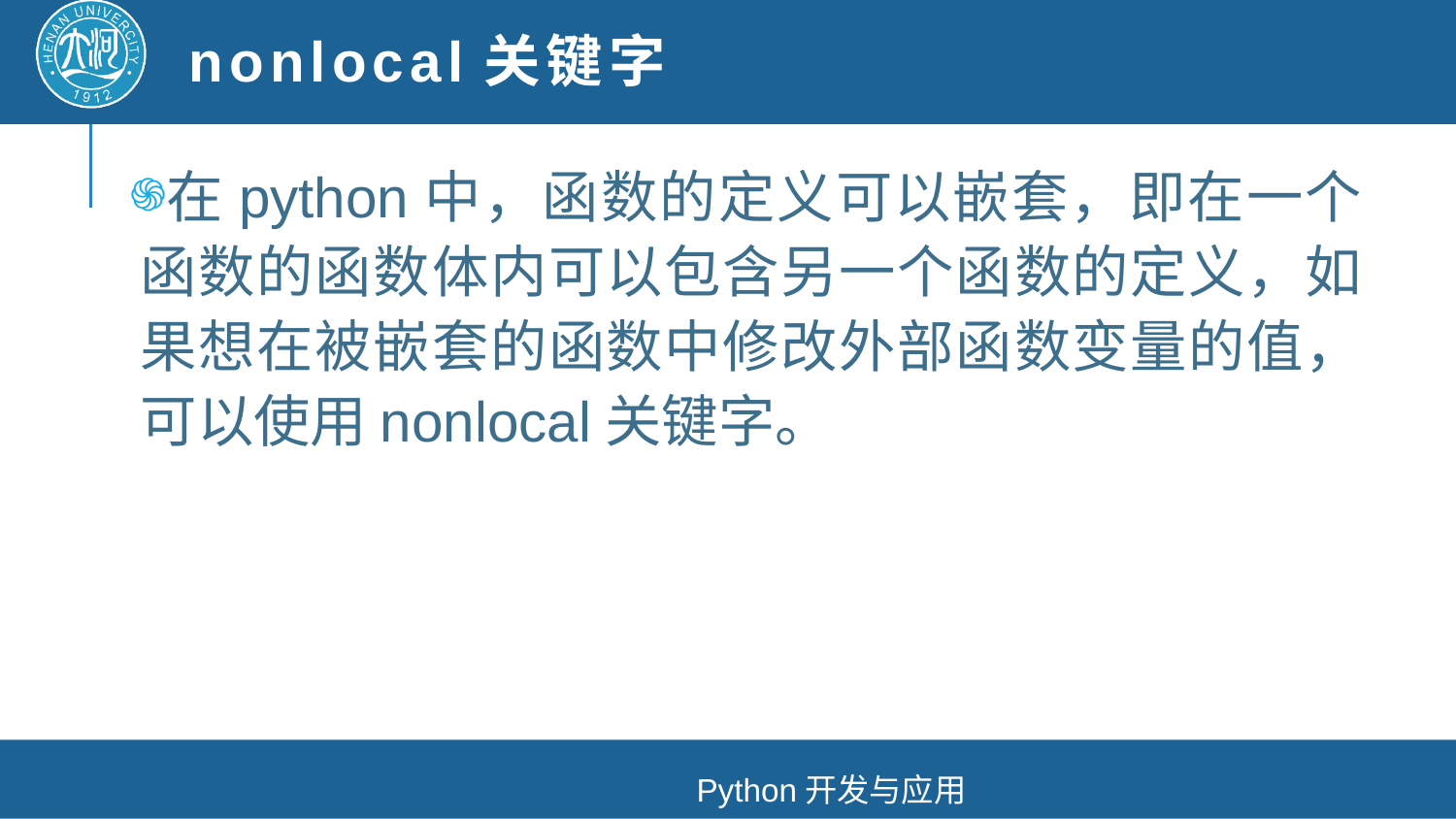

# nonlocal关键字
在python中，函数的定义可以嵌套，即在一个函数的函数体内可以包含另一个函数的定义，如果想在被嵌套的函数中修改外部函数变量的值，可以使用nonlocal关键字。

Python开发与应用
17